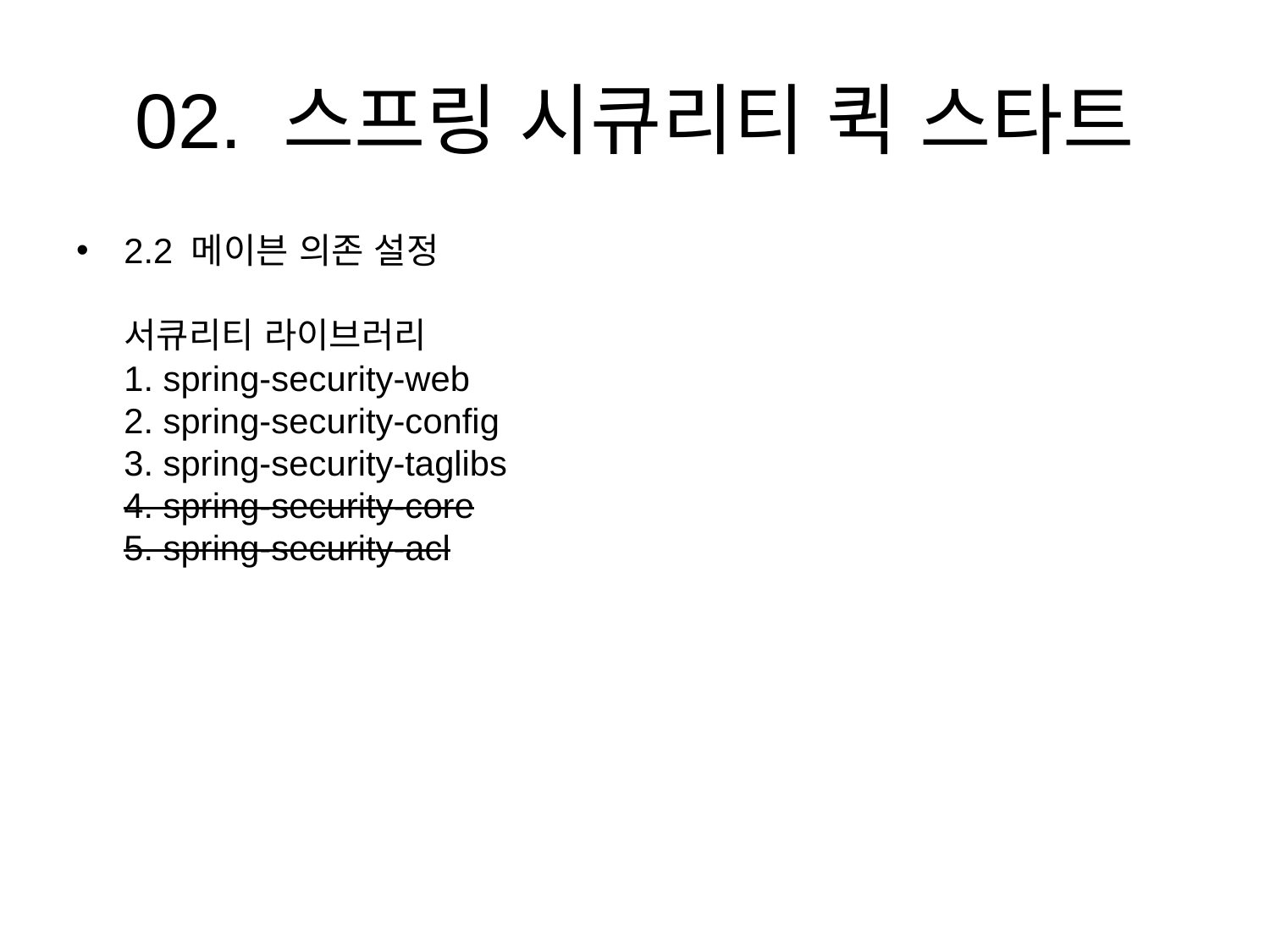

# 02. 스프링 시큐리티 퀵 스타트
2.2 메이븐 의존 설정
서큐리티 라이브러리
1. spring-security-web
2. spring-security-config
3. spring-security-taglibs
4. spring-security-core
5. spring-security-acl